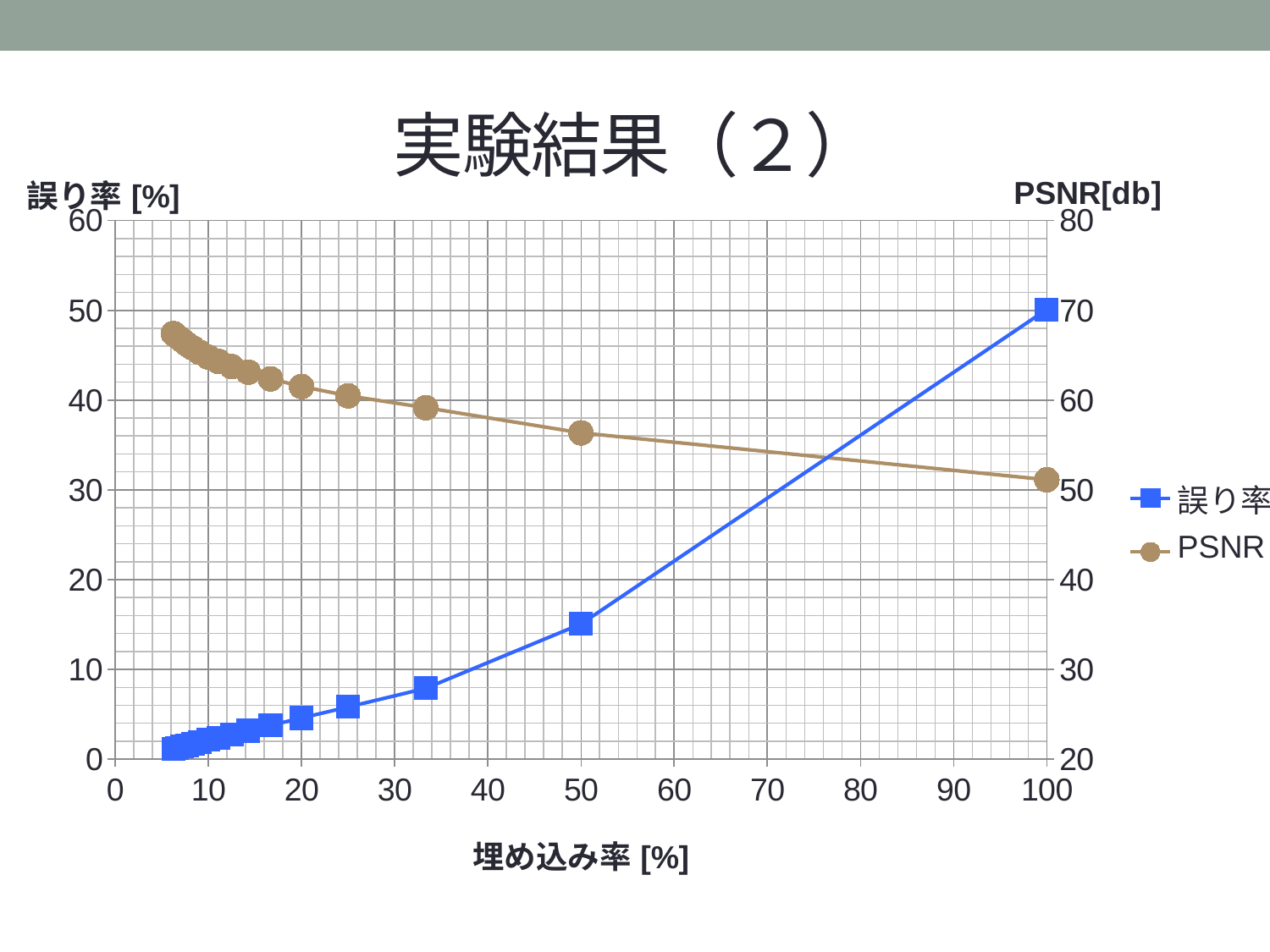

# 実験結果（２）

### Chart

| Category | 誤り率 | PSNR |
|---|---|---|